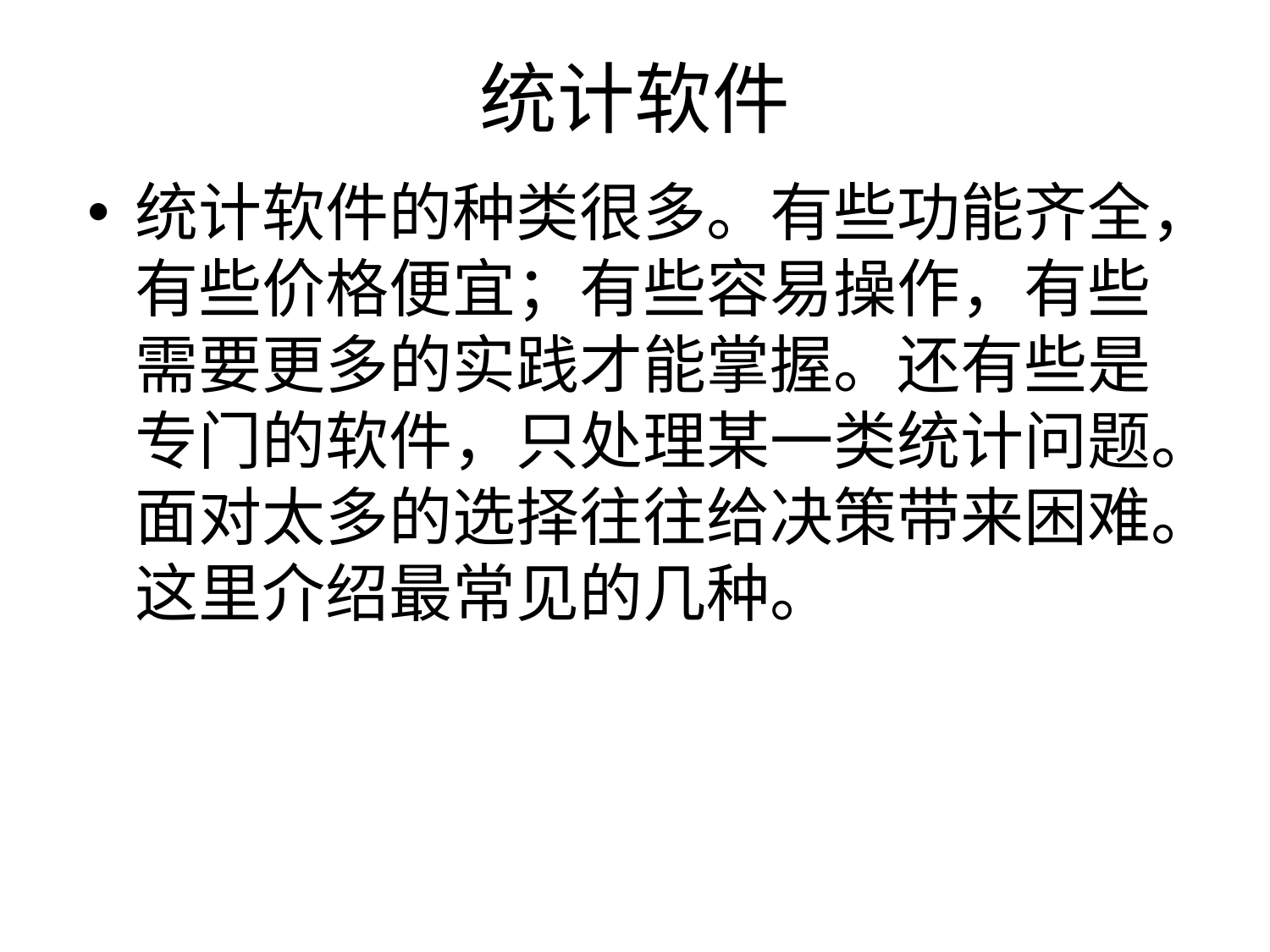

# 统计软件
统计软件的种类很多。有些功能齐全，有些价格便宜；有些容易操作，有些需要更多的实践才能掌握。还有些是专门的软件，只处理某一类统计问题。面对太多的选择往往给决策带来困难。这里介绍最常见的几种。